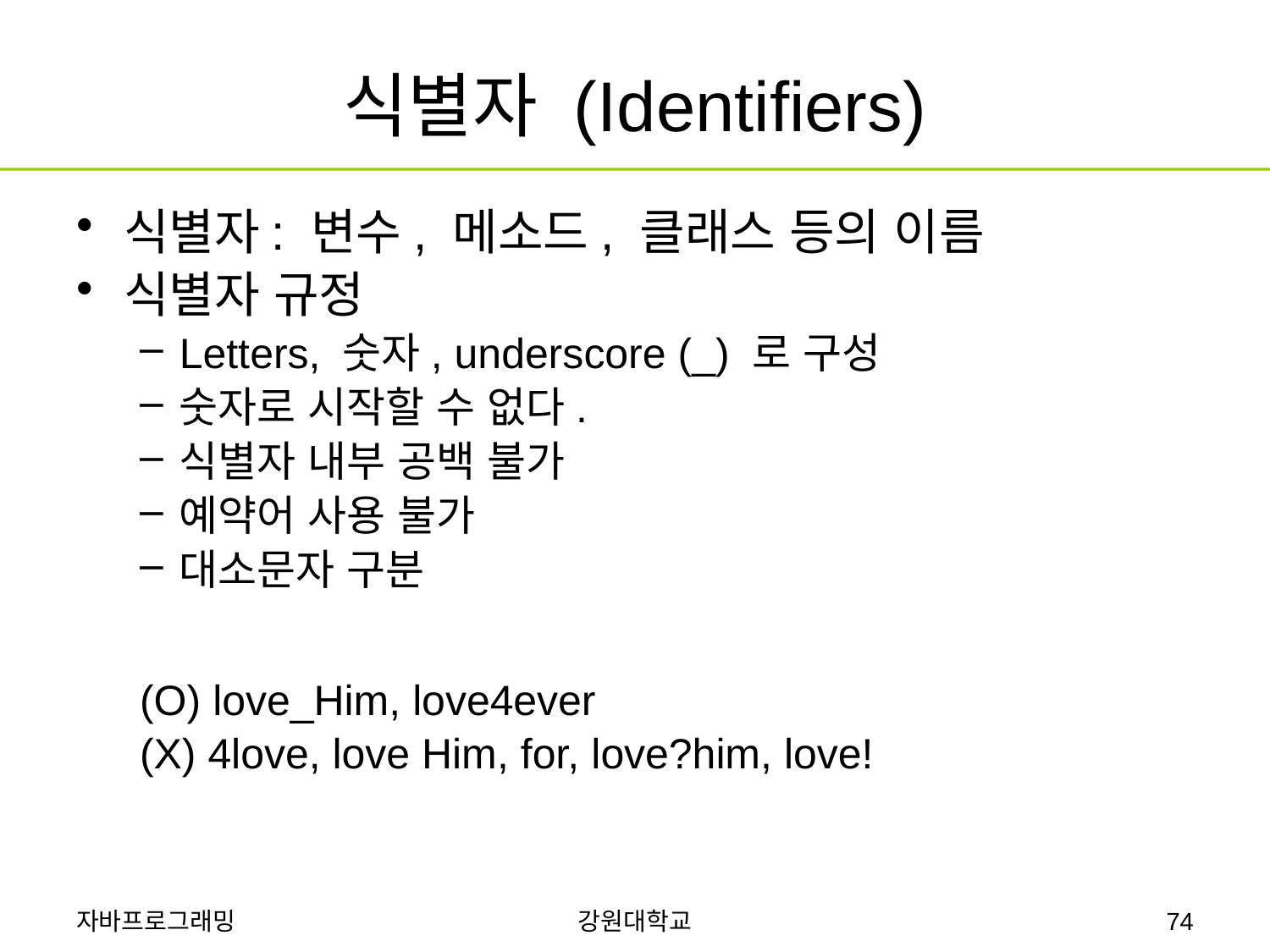

# 식별자 (Identifiers)

식별자: 변수, 메소드, 클래스 등의 이름
식별자 규정
Letters, 숫자, underscore (_) 로 구성
숫자로 시작할 수 없다.
식별자 내부 공백 불가
예약어 사용 불가
대소문자 구분

(O) love_Him, love4ever
(X) 4love, love Him, for, love?him, love!
자바프로그래밍
강원대학교
74